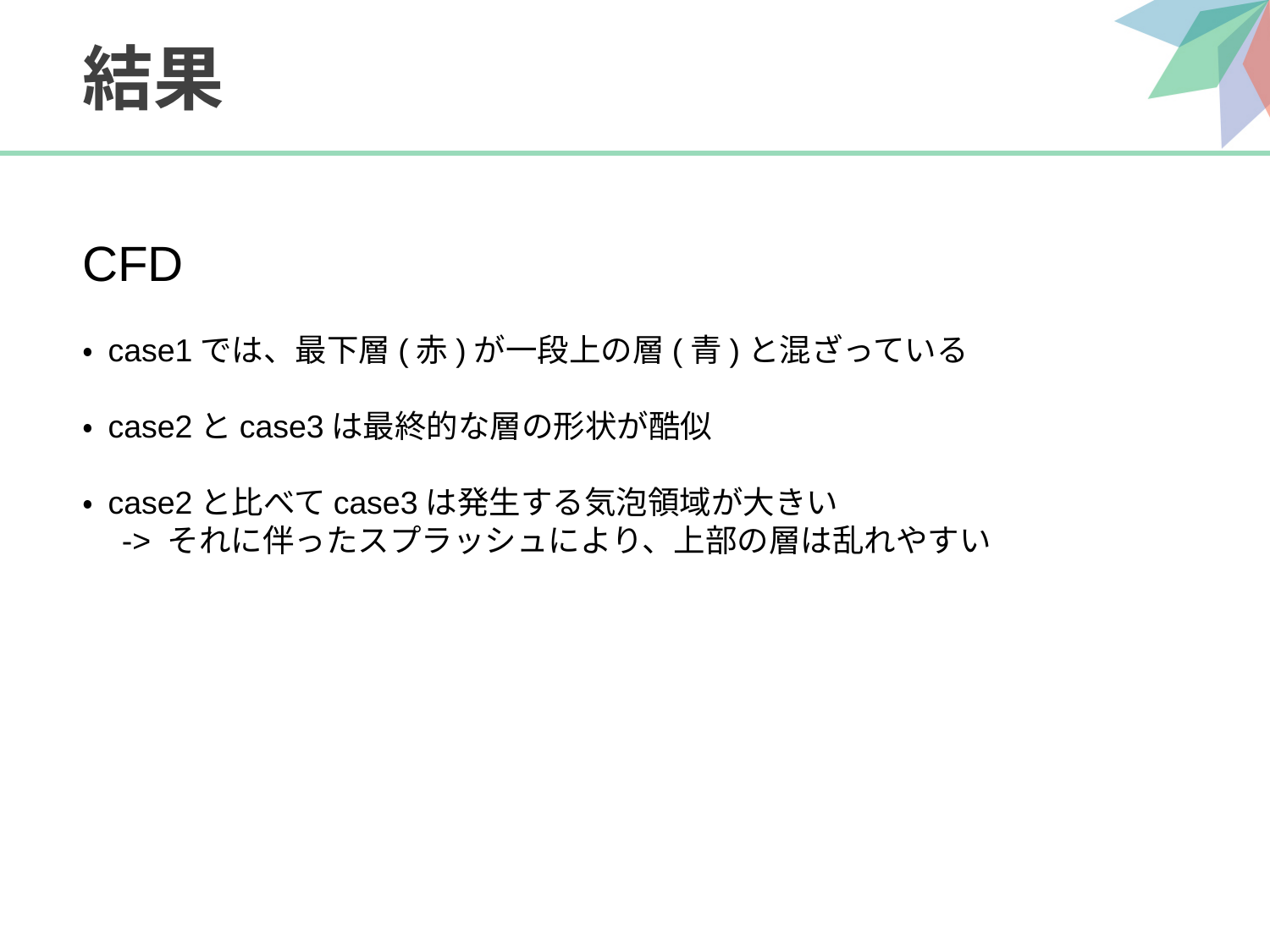

# 結果

CFD

・ case1では、最下層(赤)が一段上の層(青)と混ざっている

・ case2とcase3は最終的な層の形状が酷似

・ case2と比べてcase3は発生する気泡領域が大きい
　-> それに伴ったスプラッシュにより、上部の層は乱れやすい